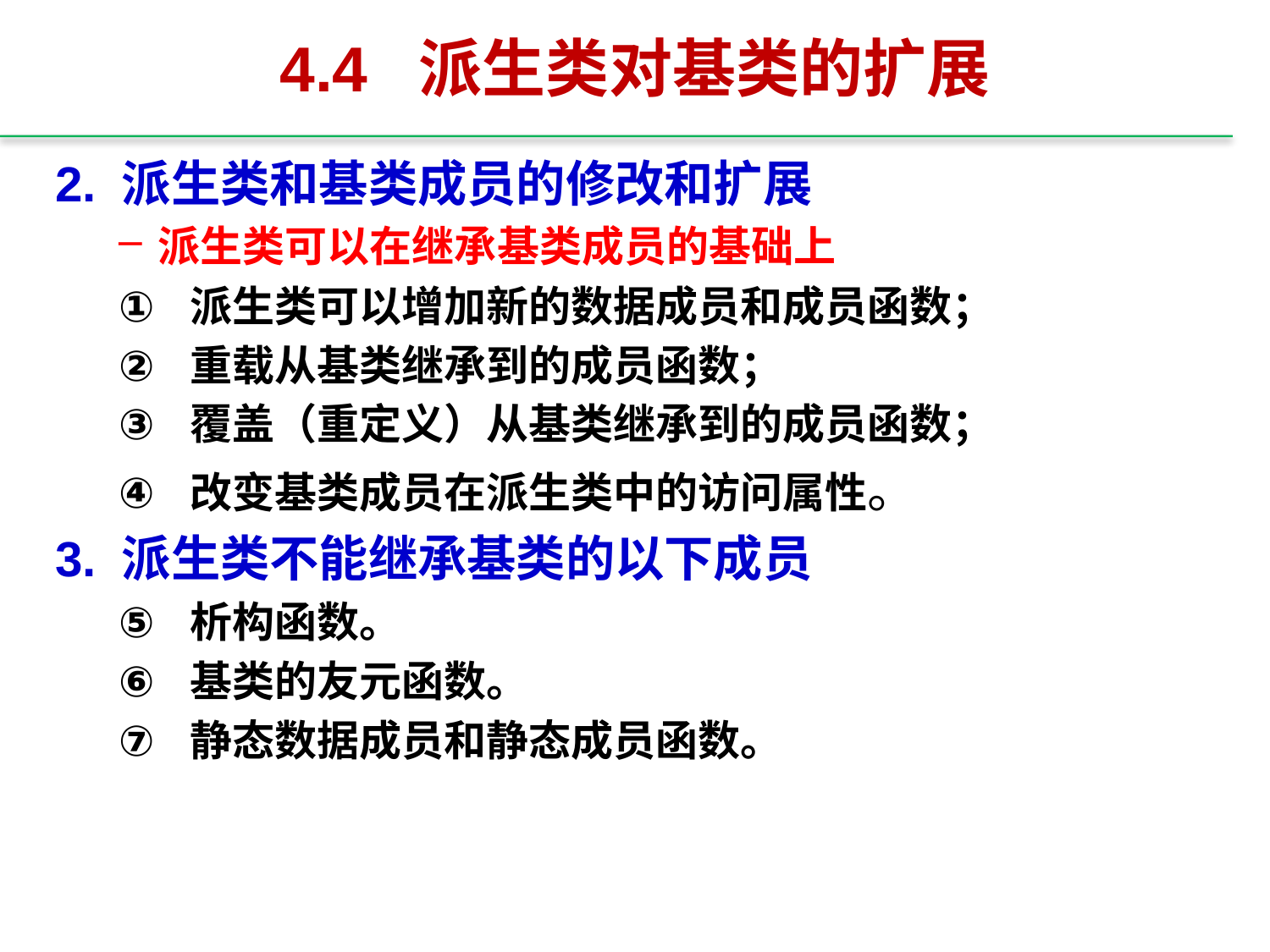

# 4.4  派生类对基类的扩展
2. 派生类和基类成员的修改和扩展
派生类可以在继承基类成员的基础上
派生类可以增加新的数据成员和成员函数；
重载从基类继承到的成员函数；
覆盖（重定义）从基类继承到的成员函数；
改变基类成员在派生类中的访问属性。
3. 派生类不能继承基类的以下成员
析构函数。
基类的友元函数。
静态数据成员和静态成员函数。